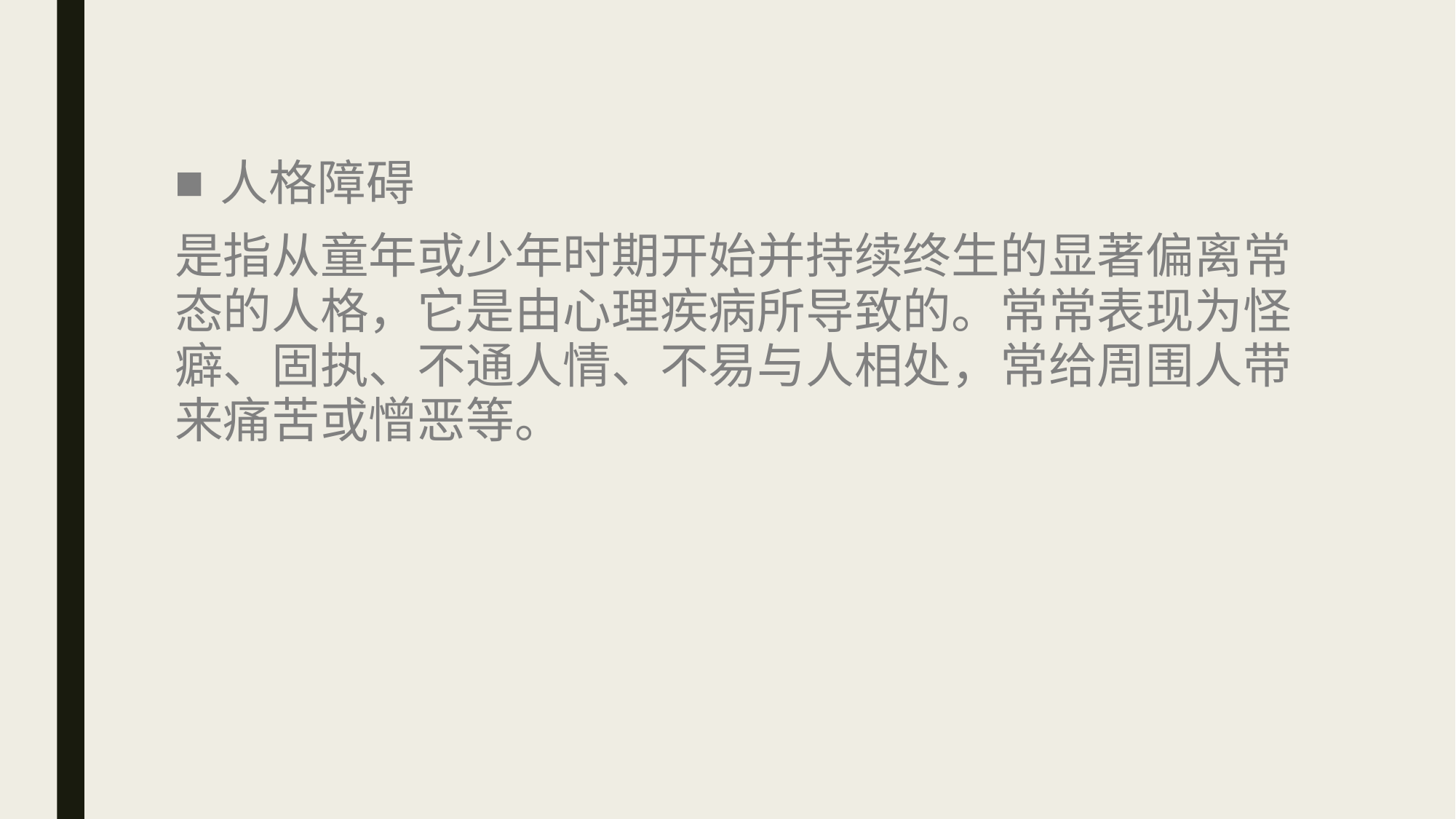

#
人格障碍
是指从童年或少年时期开始并持续终生的显著偏离常态的人格，它是由心理疾病所导致的。常常表现为怪癖、固执、不通人情、不易与人相处，常给周围人带来痛苦或憎恶等。